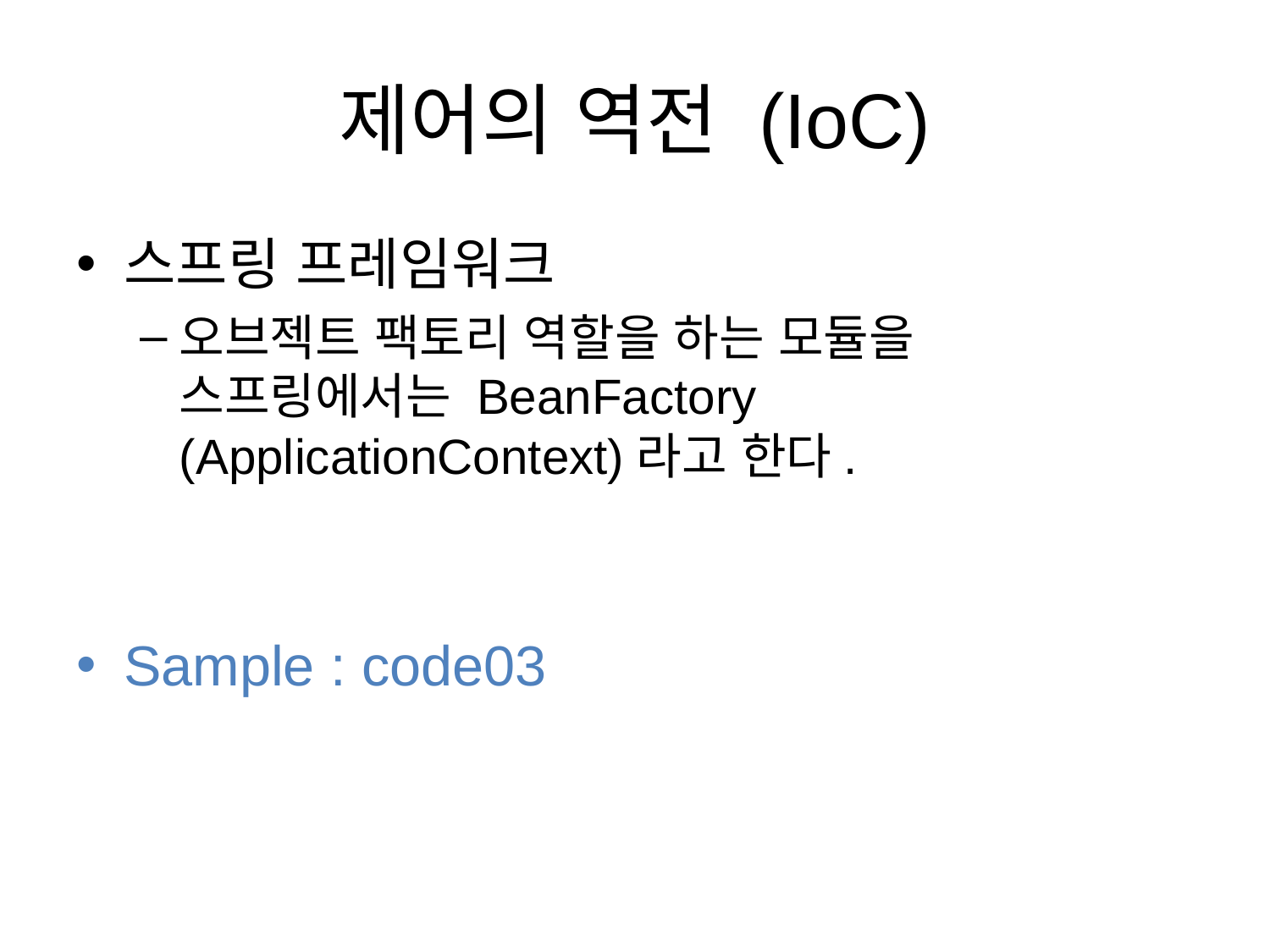

# 제어의 역전 (IoC)
스프링 프레임워크
오브젝트 팩토리 역할을 하는 모듈을 스프링에서는 BeanFactory (ApplicationContext)라고 한다.

Sample : code03